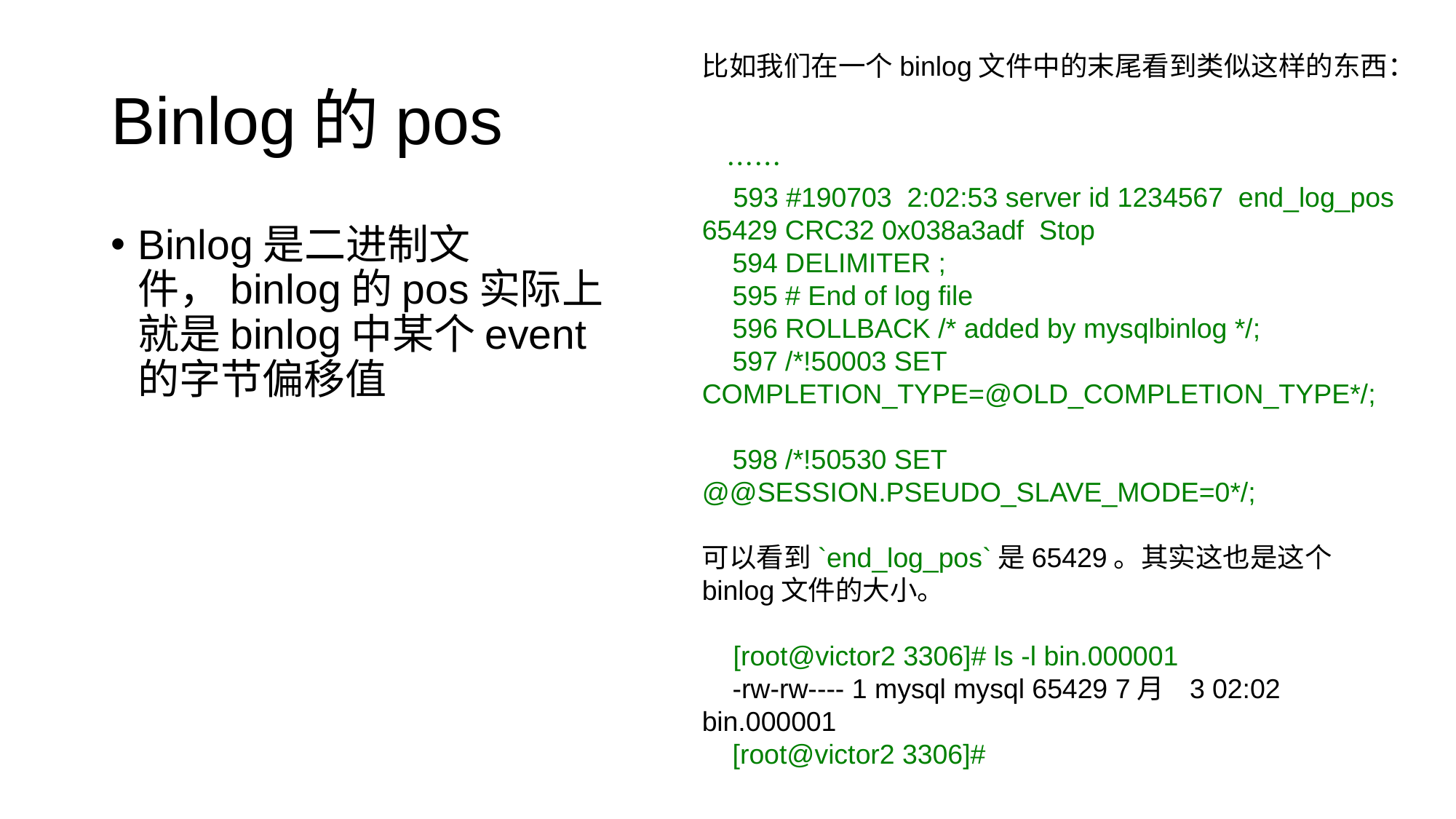

# Binlog的pos
比如我们在一个binlog文件中的末尾看到类似这样的东西：
    ……
    593 #190703  2:02:53 server id 1234567  end_log_pos 65429 CRC32 0x038a3adf  Stop                         
    594 DELIMITER ;
    595 # End of log file
    596 ROLLBACK /* added by mysqlbinlog */;
    597 /*!50003 SET COMPLETION_TYPE=@OLD_COMPLETION_TYPE*/;                                                 
    598 /*!50530 SET @@SESSION.PSEUDO_SLAVE_MODE=0*/;
可以看到`end_log_pos`是65429。其实这也是这个binlog文件的大小。
    [root@victor2 3306]# ls -l bin.000001 
    -rw-rw---- 1 mysql mysql 65429 7月   3 02:02 bin.000001
    [root@victor2 3306]#
Binlog是二进制文件，binlog的pos实际上就是binlog中某个event的字节偏移值